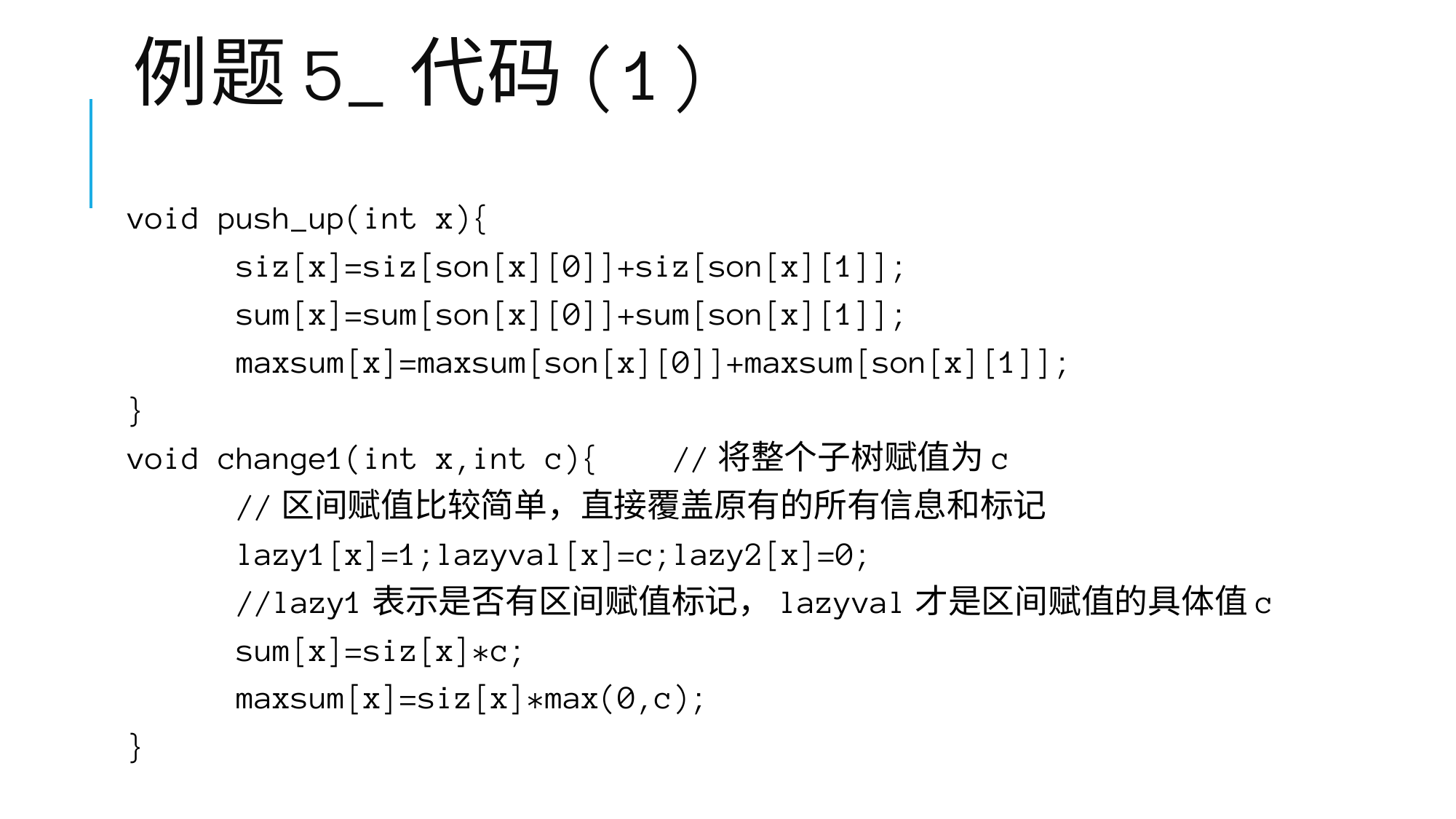

# 例题5_代码(1)
void push_up(int x){
	siz[x]=siz[son[x][0]]+siz[son[x][1]];
	sum[x]=sum[son[x][0]]+sum[son[x][1]];
	maxsum[x]=maxsum[son[x][0]]+maxsum[son[x][1]];
}
void change1(int x,int c){	//将整个子树赋值为c
	//区间赋值比较简单，直接覆盖原有的所有信息和标记
	lazy1[x]=1;lazyval[x]=c;lazy2[x]=0;
	//lazy1表示是否有区间赋值标记，lazyval才是区间赋值的具体值c
	sum[x]=siz[x]*c;
	maxsum[x]=siz[x]*max(0,c);
}